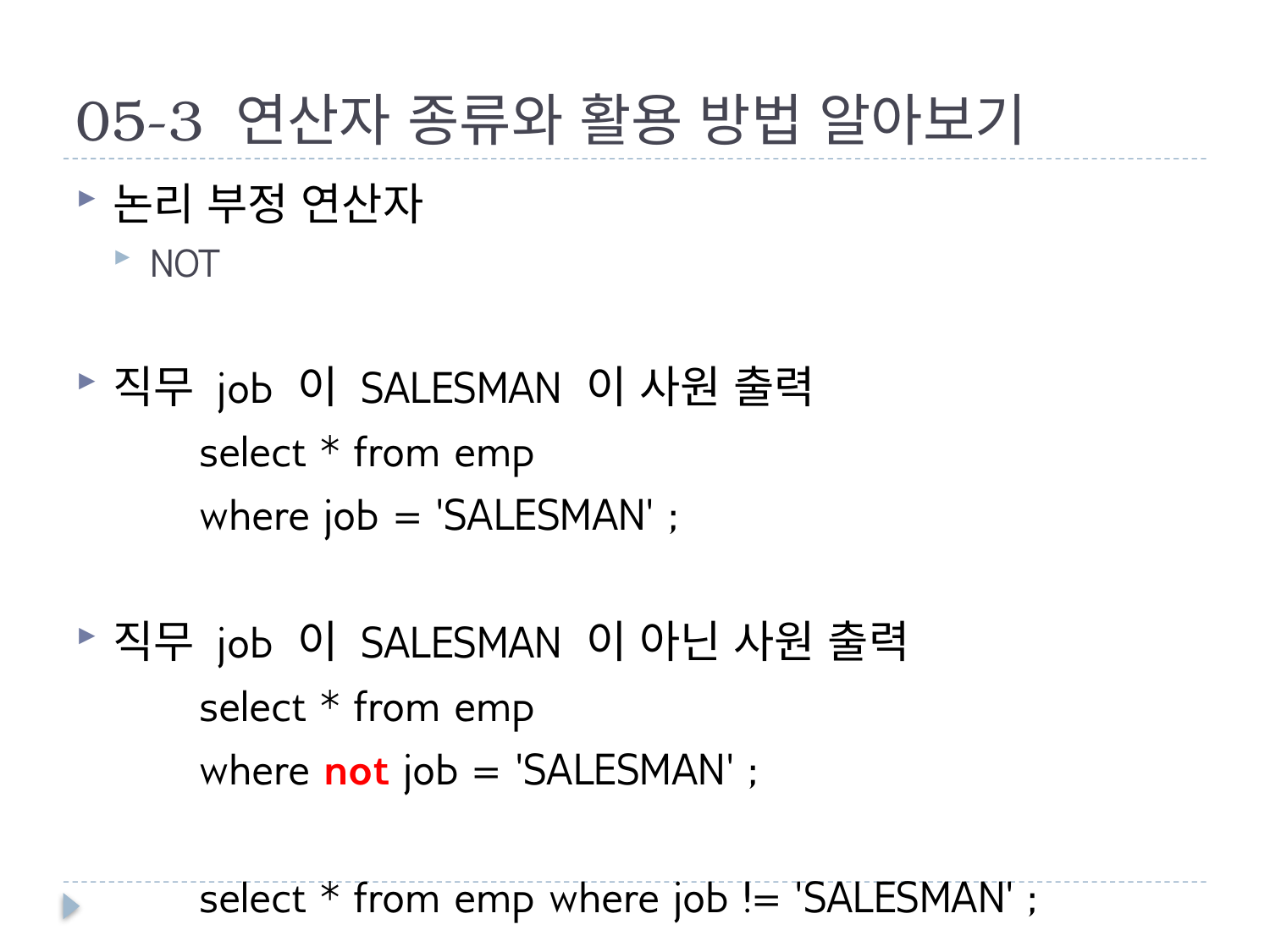

# 05-3 연산자 종류와 활용 방법 알아보기
논리 부정 연산자
NOT

직무 job 이 SALESMAN 이 사원 출력
	select * from emp
	where job = 'SALESMAN' ;

직무 job 이 SALESMAN 이 아닌 사원 출력
	select * from emp
	where not job = 'SALESMAN' ;

	select * from emp where job != 'SALESMAN' ;